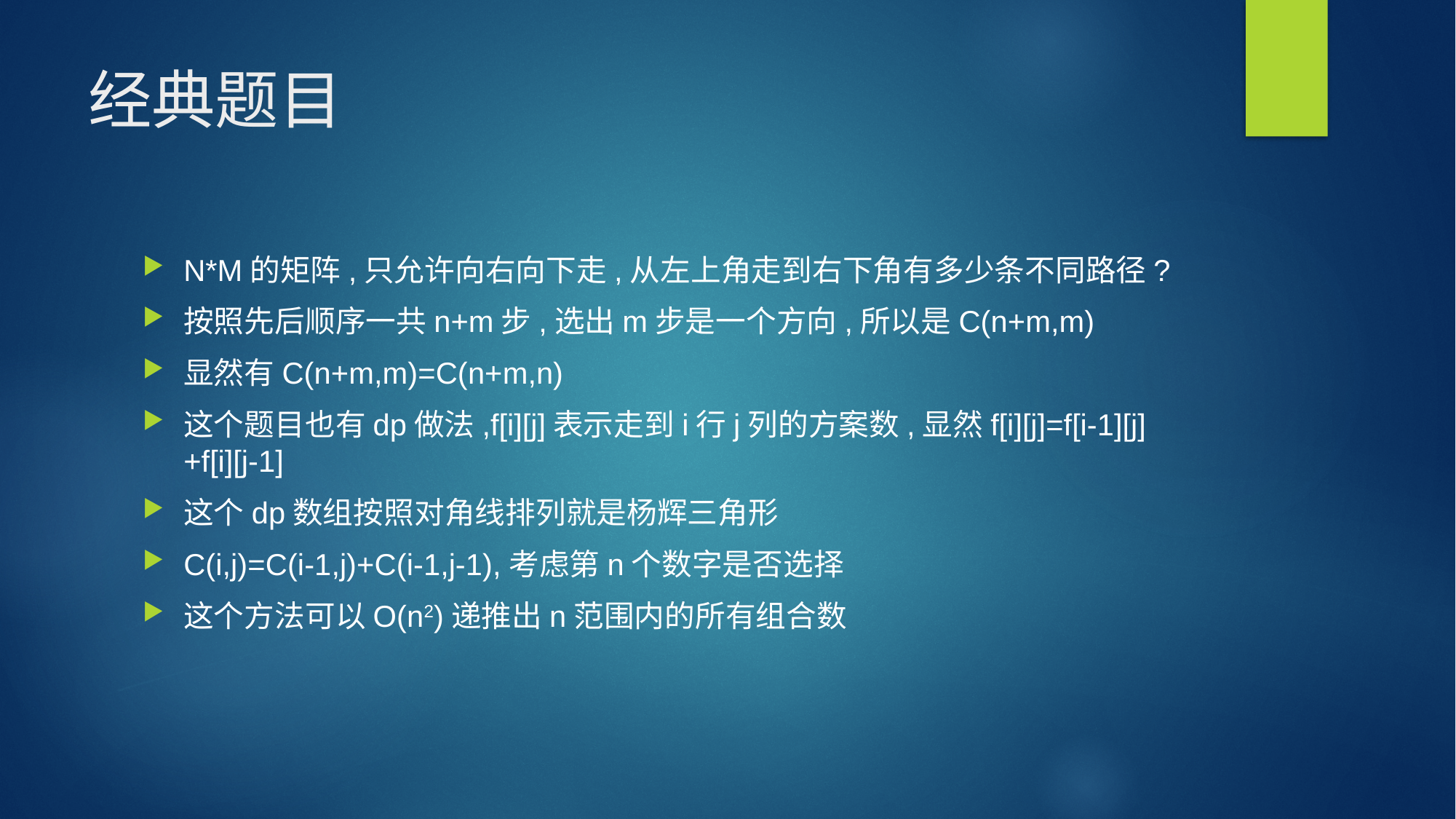

# 经典题目
N*M的矩阵,只允许向右向下走,从左上角走到右下角有多少条不同路径?
按照先后顺序一共n+m步,选出m步是一个方向,所以是C(n+m,m)
显然有C(n+m,m)=C(n+m,n)
这个题目也有dp做法,f[i][j]表示走到i行j列的方案数,显然f[i][j]=f[i-1][j]+f[i][j-1]
这个dp数组按照对角线排列就是杨辉三角形
C(i,j)=C(i-1,j)+C(i-1,j-1),考虑第n个数字是否选择
这个方法可以O(n2)递推出n范围内的所有组合数